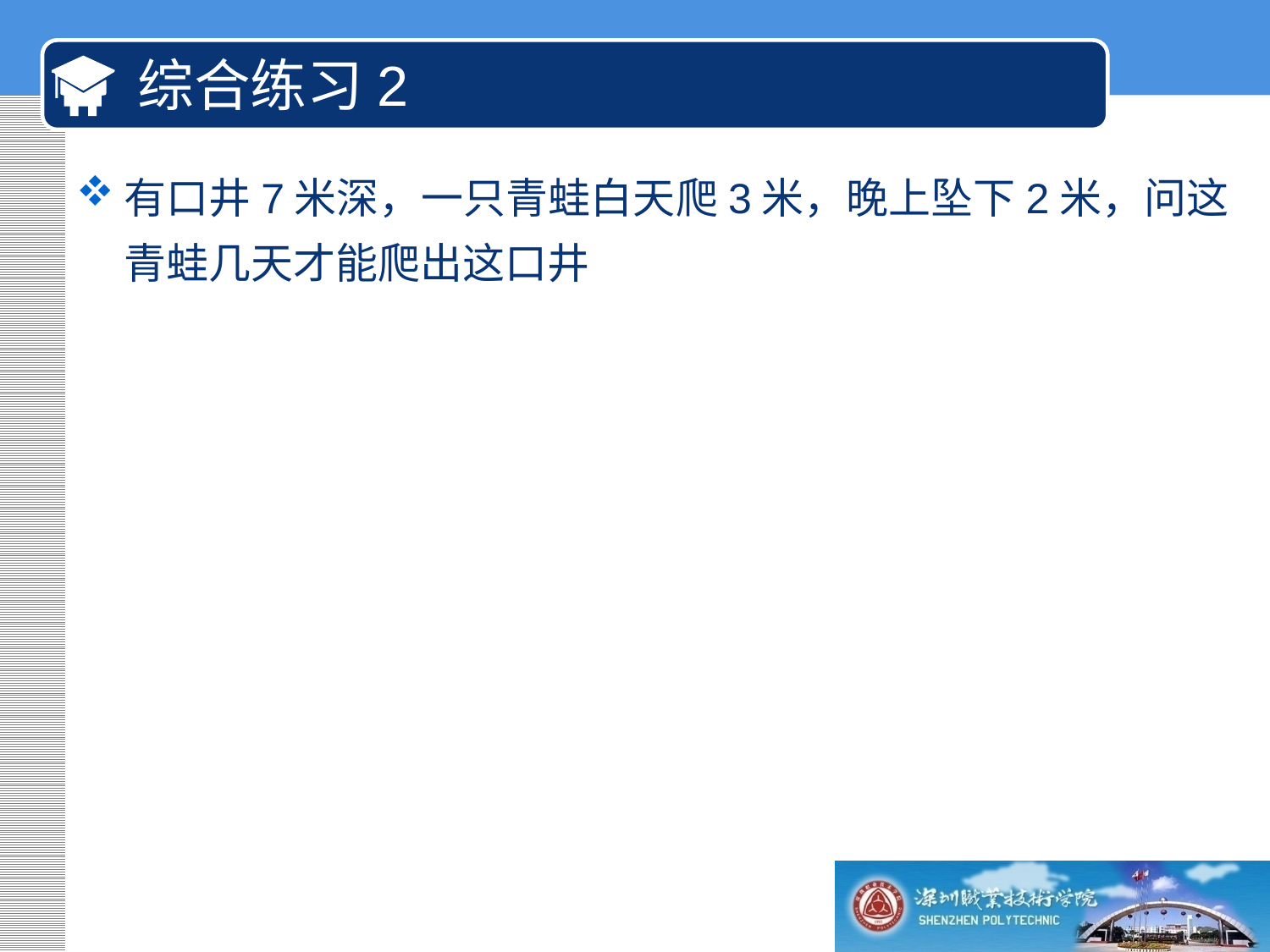

# 综合练习2
有口井7米深，一只青蛙白天爬3米，晚上坠下2米，问这青蛙几天才能爬出这口井